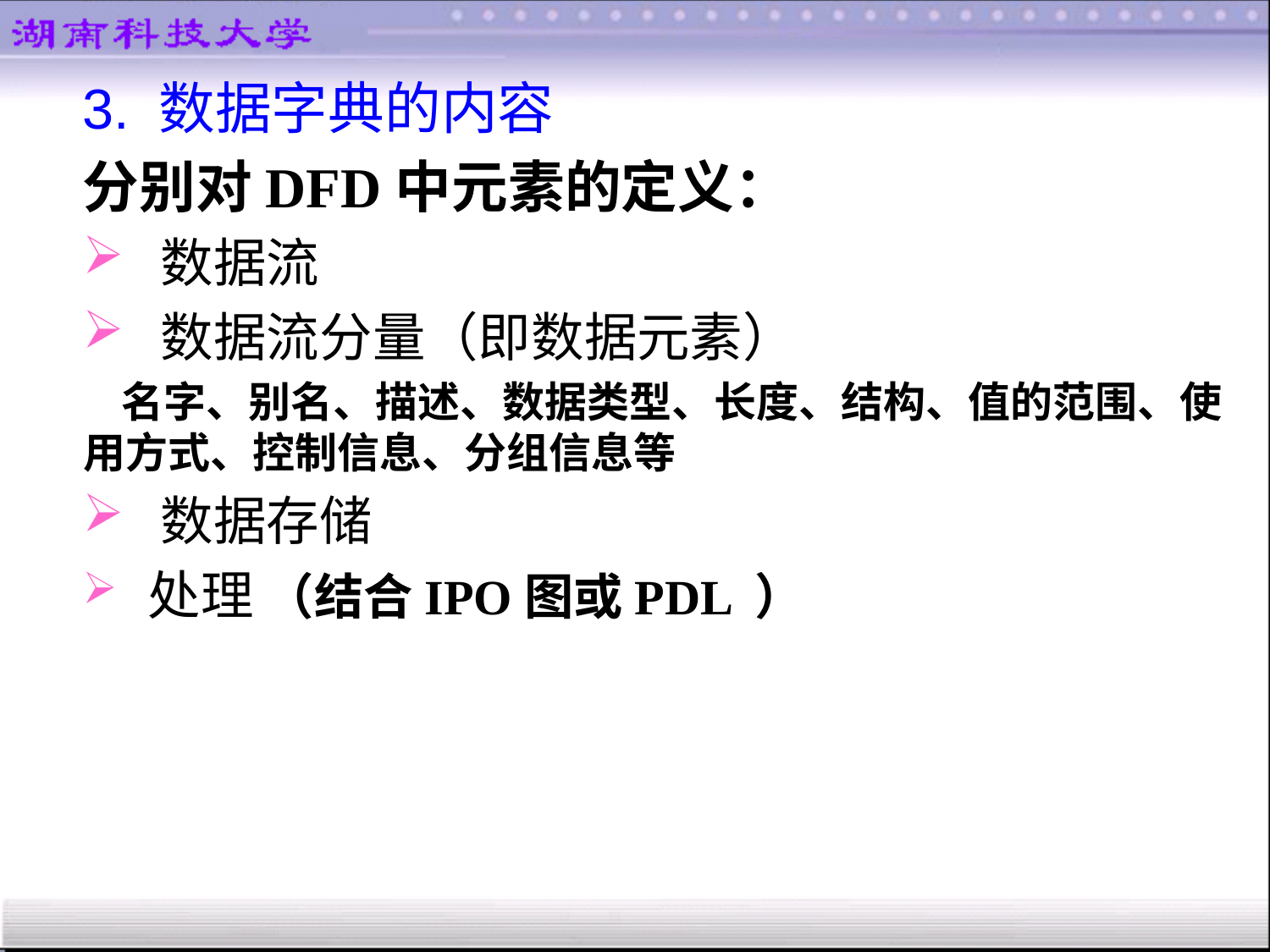

3. 数据字典的内容
分别对DFD中元素的定义：
  数据流
  数据流分量（即数据元素）
   名字、别名、描述、数据类型、长度、结构、值的范围、使用方式、控制信息、分组信息等
  数据存储
  处理 （结合IPO图或PDL ）